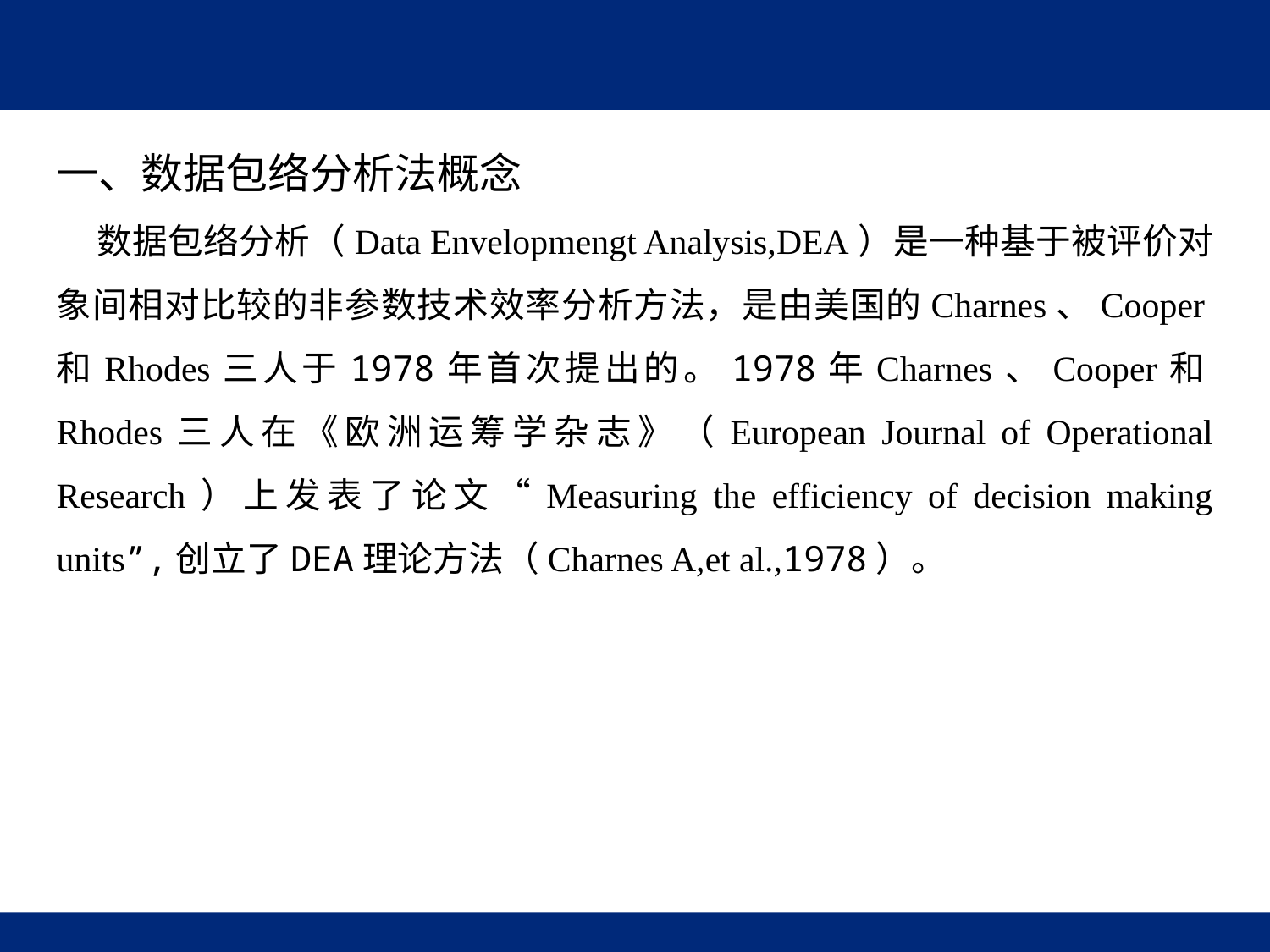

一、数据包络分析法概念
    数据包络分析（Data Envelopmengt Analysis,DEA）是一种基于被评价对象间相对比较的非参数技术效率分析方法，是由美国的Charnes、Cooper和Rhodes三人于1978年首次提出的。1978年Charnes、Cooper和Rhodes三人在《欧洲运筹学杂志》（European Journal of Operational Research）上发表了论文“Measuring the efficiency of decision making units”,创立了DEA理论方法（Charnes A,et al.,1978）。